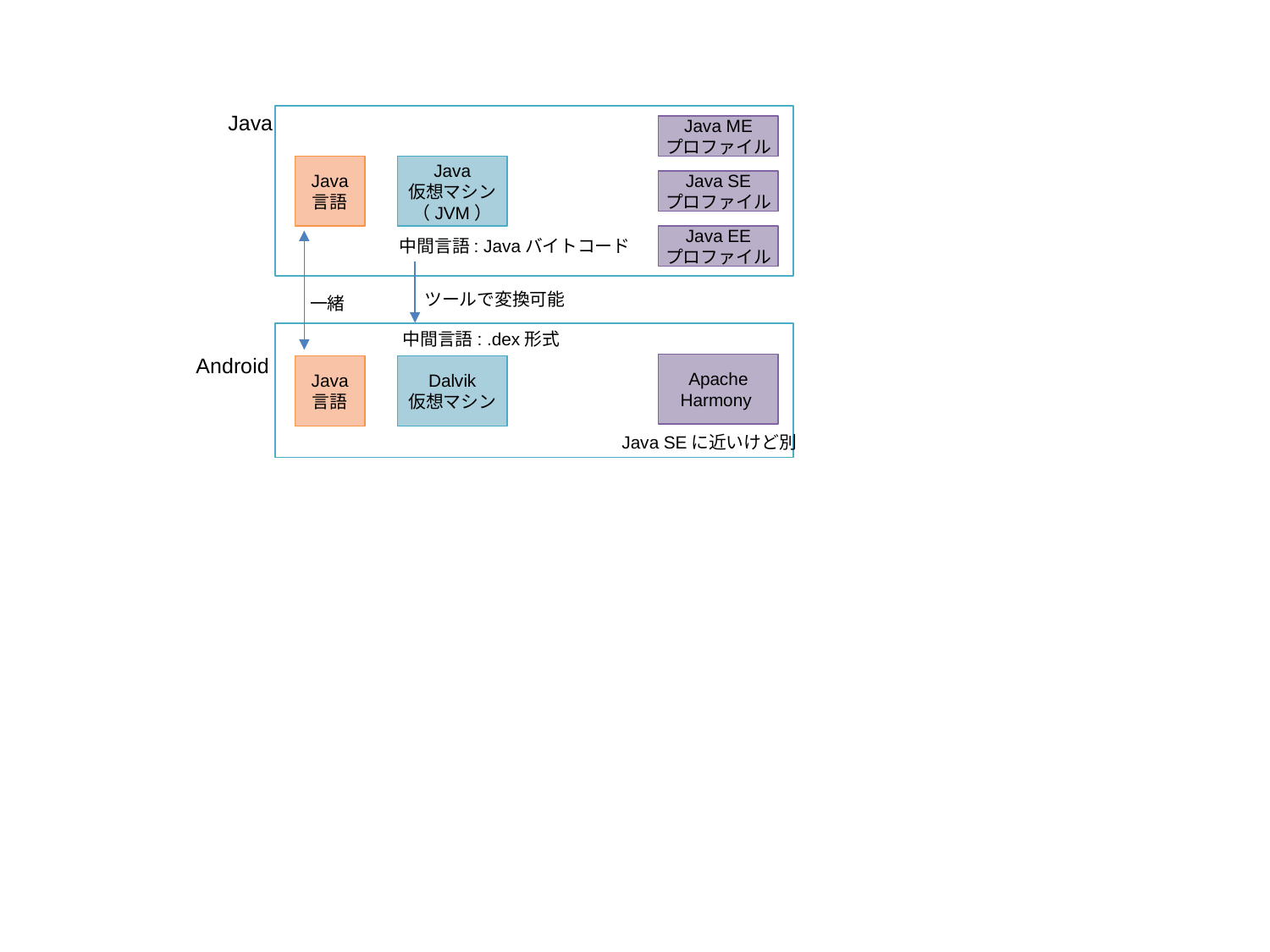

Java

Java ME
プロファイル
Java
言語
Java
仮想マシン
（JVM）
Java SE
プロファイル
Java EE
プロファイル
中間言語: Javaバイトコード
ツールで変換可能
一緒
中間言語: .dex形式

Android
Apache
Harmony
Java
言語
Dalvik
仮想マシン
Java SEに近いけど別